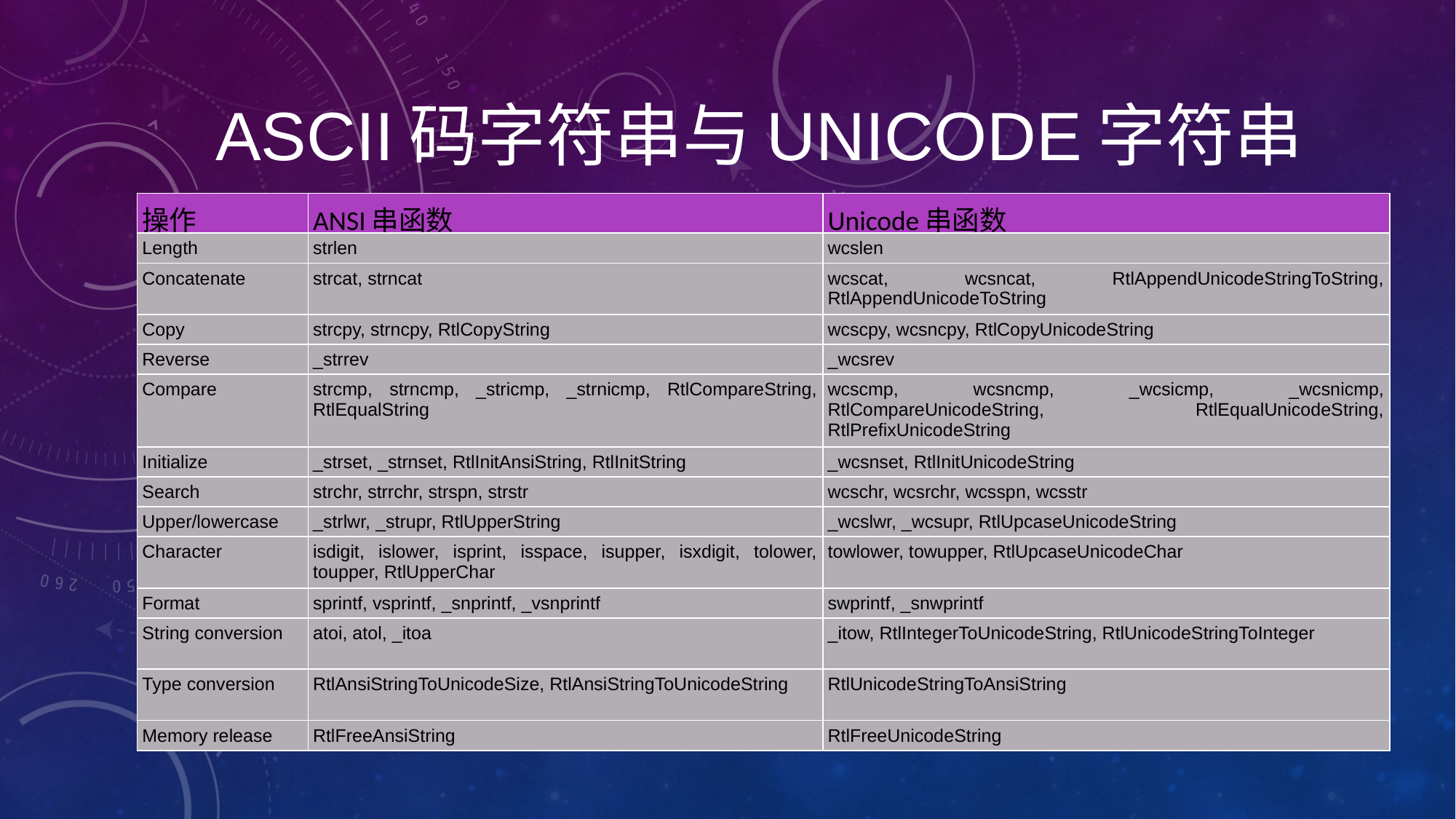

# Ascii码字符串与unicode字符串
| 操作 | ANSI串函数 | Unicode串函数 |
| --- | --- | --- |
| Length | strlen | wcslen |
| Concatenate | strcat, strncat | wcscat, wcsncat, RtlAppendUnicodeStringToString, RtlAppendUnicodeToString |
| Copy | strcpy, strncpy, RtlCopyString | wcscpy, wcsncpy, RtlCopyUnicodeString |
| Reverse | \_strrev | \_wcsrev |
| Compare | strcmp, strncmp, \_stricmp, \_strnicmp, RtlCompareString, RtlEqualString | wcscmp, wcsncmp, \_wcsicmp, \_wcsnicmp, RtlCompareUnicodeString, RtlEqualUnicodeString, RtlPrefixUnicodeString |
| Initialize | \_strset, \_strnset, RtlInitAnsiString, RtlInitString | \_wcsnset, RtlInitUnicodeString |
| Search | strchr, strrchr, strspn, strstr | wcschr, wcsrchr, wcsspn, wcsstr |
| Upper/lowercase | \_strlwr, \_strupr, RtlUpperString | \_wcslwr, \_wcsupr, RtlUpcaseUnicodeString |
| Character | isdigit, islower, isprint, isspace, isupper, isxdigit, tolower, toupper, RtlUpperChar | towlower, towupper, RtlUpcaseUnicodeChar |
| Format | sprintf, vsprintf, \_snprintf, \_vsnprintf | swprintf, \_snwprintf |
| String conversion | atoi, atol, \_itoa | \_itow, RtlIntegerToUnicodeString, RtlUnicodeStringToInteger |
| Type conversion | RtlAnsiStringToUnicodeSize, RtlAnsiStringToUnicodeString | RtlUnicodeStringToAnsiString |
| Memory release | RtlFreeAnsiString | RtlFreeUnicodeString |
WCHAR wcstring=L“wchar”;
CHAR string=“char”;
KdPrint((“%s\n”,wcstring));
KdPrint((“%s\n”, string));